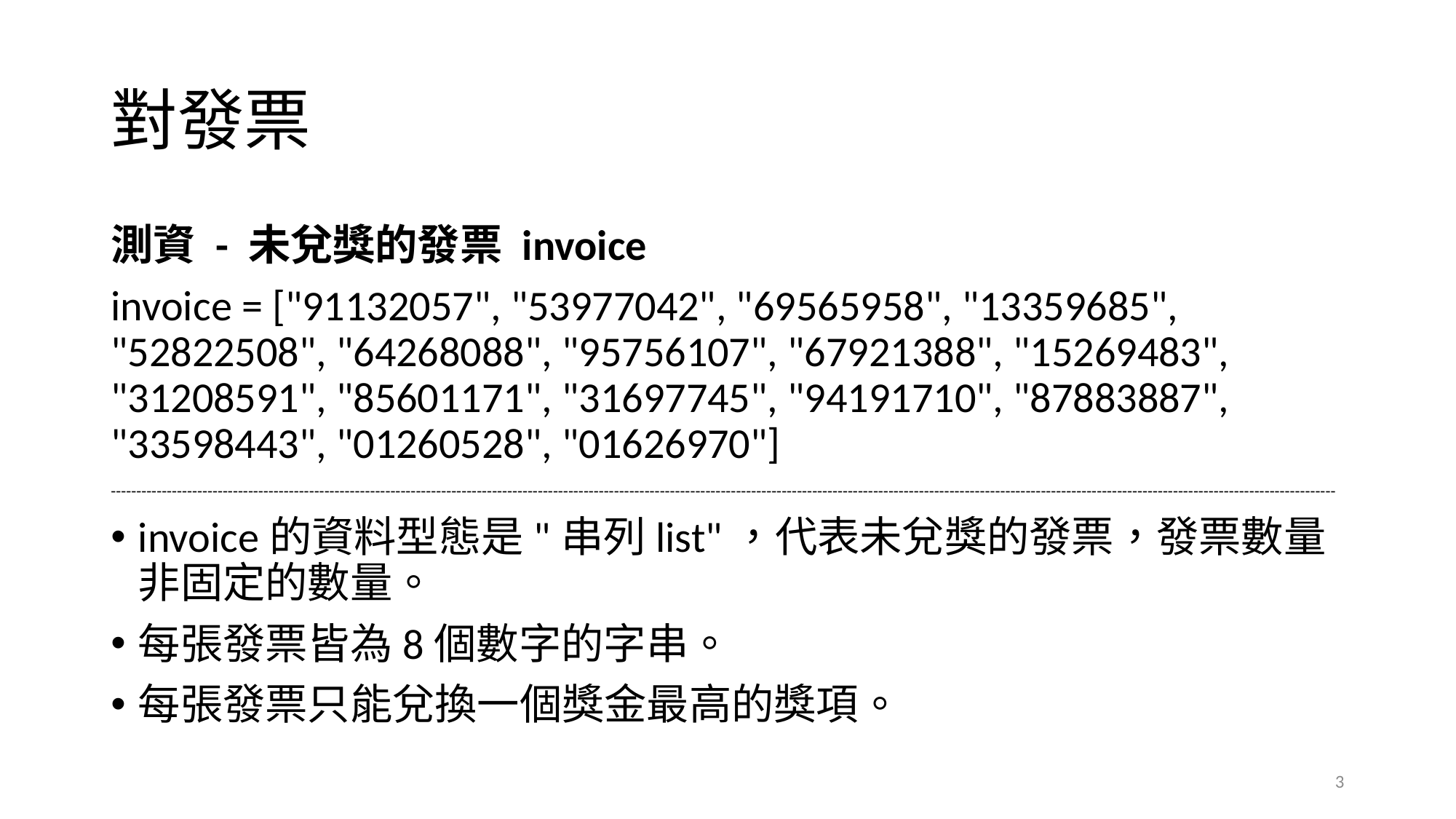

# 對發票
測資 - 未兌獎的發票 invoice
invoice = ["91132057", "53977042", "69565958", "13359685", "52822508", "64268088", "95756107", "67921388", "15269483", "31208591", "85601171", "31697745", "94191710", "87883887", "33598443", "01260528", "01626970"]
-------------------------------------------------------------------------------------------------------------------------------------------------------------------------------------------------------------------------------------------------
invoice的資料型態是"串列list"，代表未兌獎的發票，發票數量非固定的數量。
每張發票皆為8個數字的字串。
每張發票只能兌換一個獎金最高的獎項。
3